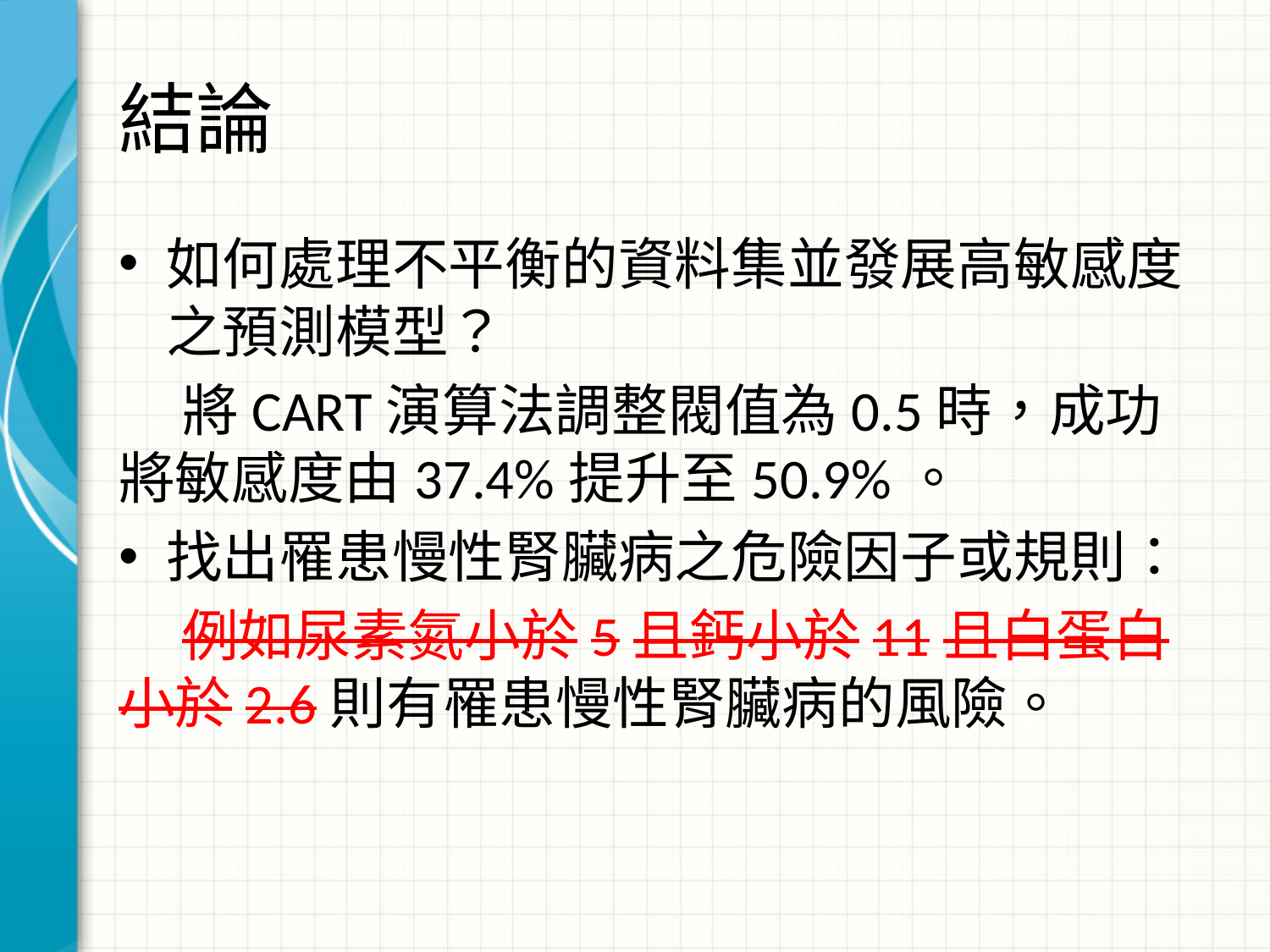

# 結論
如何處理不平衡的資料集並發展高敏感度之預測模型？
將CART演算法調整閥值為0.5時，成功將敏感度由37.4%提升至50.9%。
找出罹患慢性腎臟病之危險因子或規則：
例如尿素氮小於5且鈣小於11且白蛋白小於2.6則有罹患慢性腎臟病的風險。